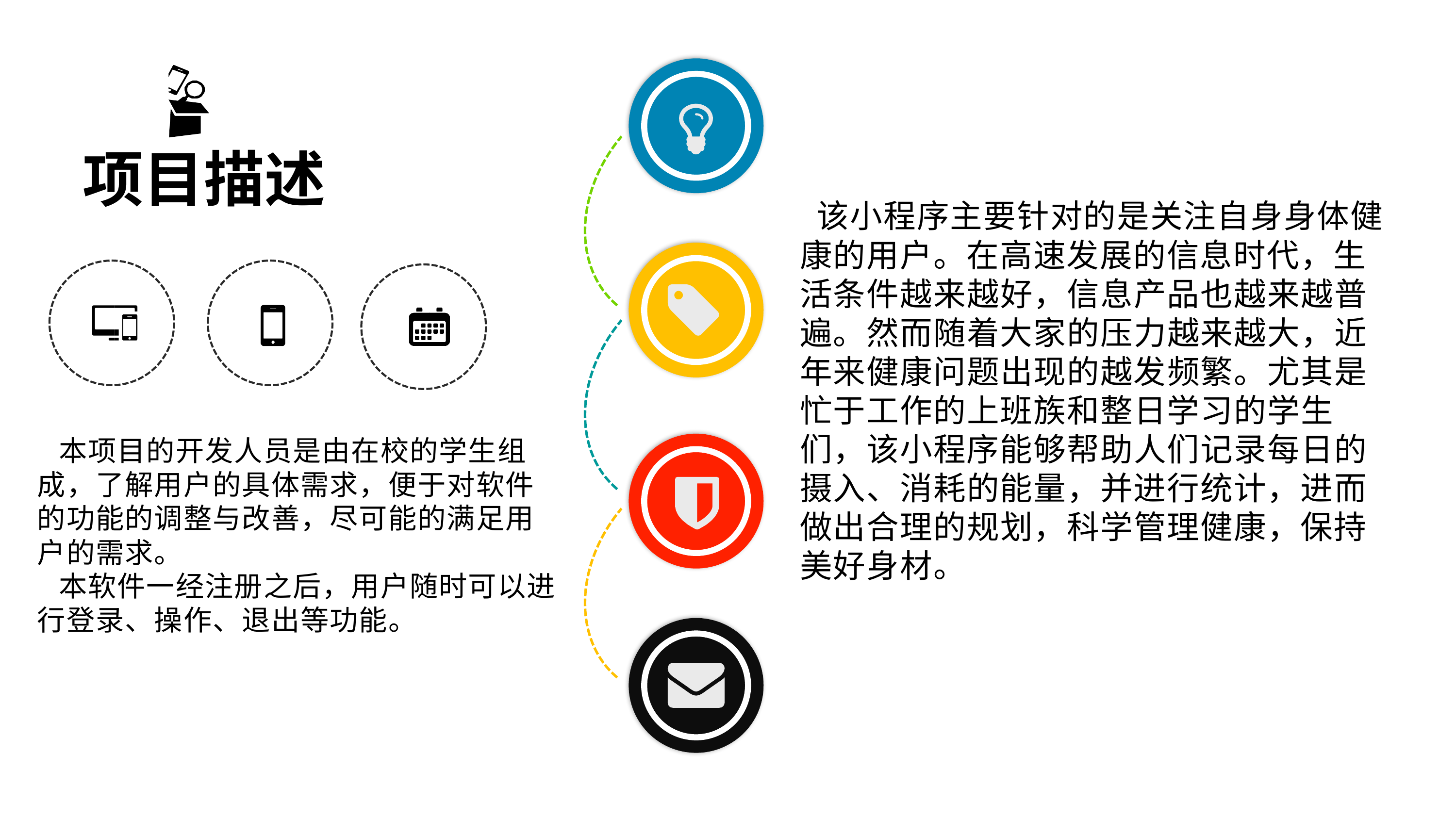

项目描述

 该小程序主要针对的是关注自身身体健康的用户。在高速发展的信息时代，生活条件越来越好，信息产品也越来越普遍。然而随着大家的压力越来越大，近年来健康问题出现的越发频繁。尤其是忙于工作的上班族和整日学习的学生们，该小程序能够帮助人们记录每日的摄入、消耗的能量，并进行统计，进而做出合理的规划，科学管理健康，保持美好身材。

  本项目的开发人员是由在校的学生组成，了解用户的具体需求，便于对软件的功能的调整与改善，尽可能的满足用户的需求。
  本软件一经注册之后，用户随时可以进行登录、操作、退出等功能。